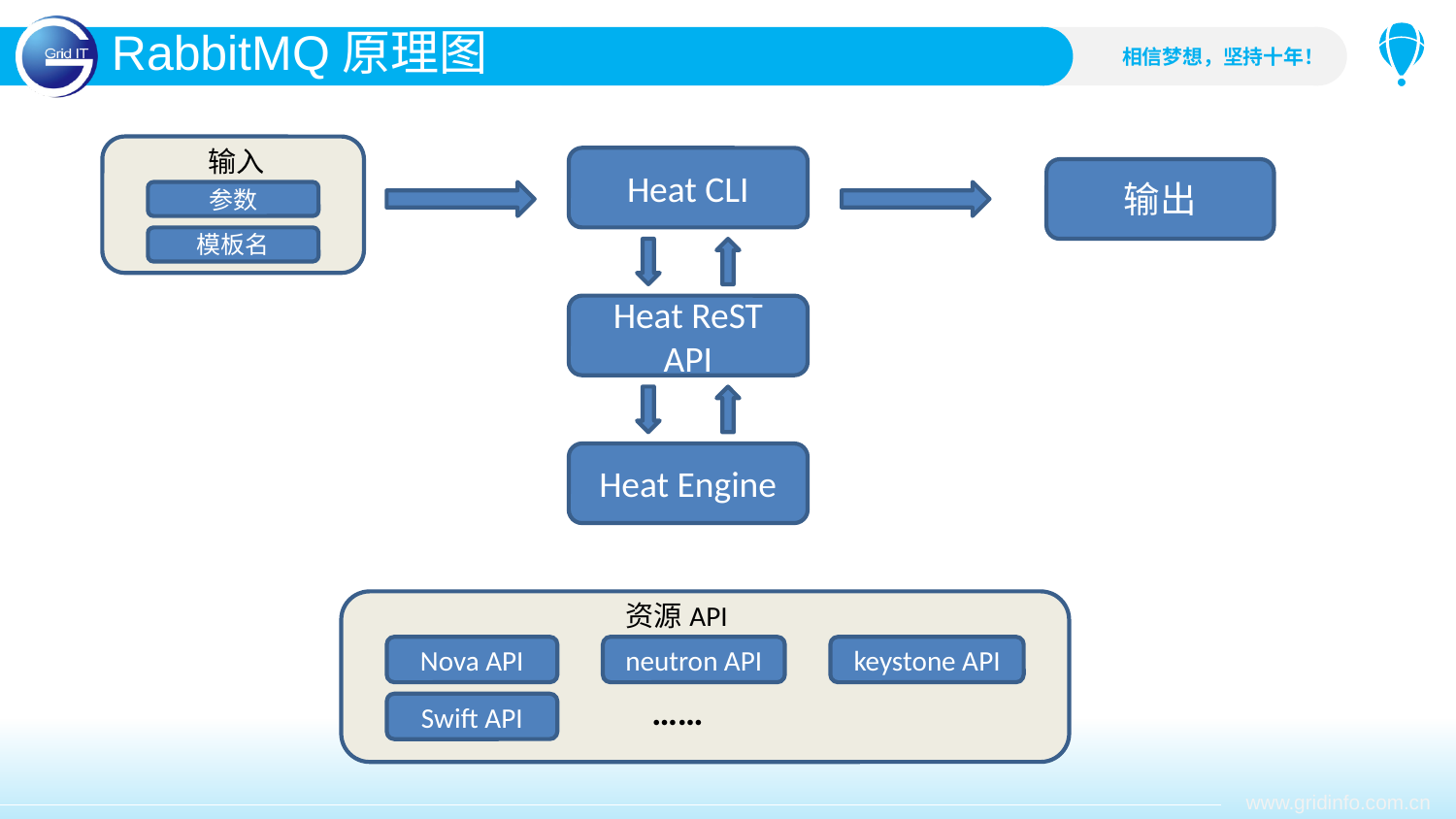

RabbitMQ原理图

输入
Heat CLI
输出
参数

模板名

Heat ReST API

Heat Engine

资源API
Nova API
neutron API
keystone API
……
Swift API